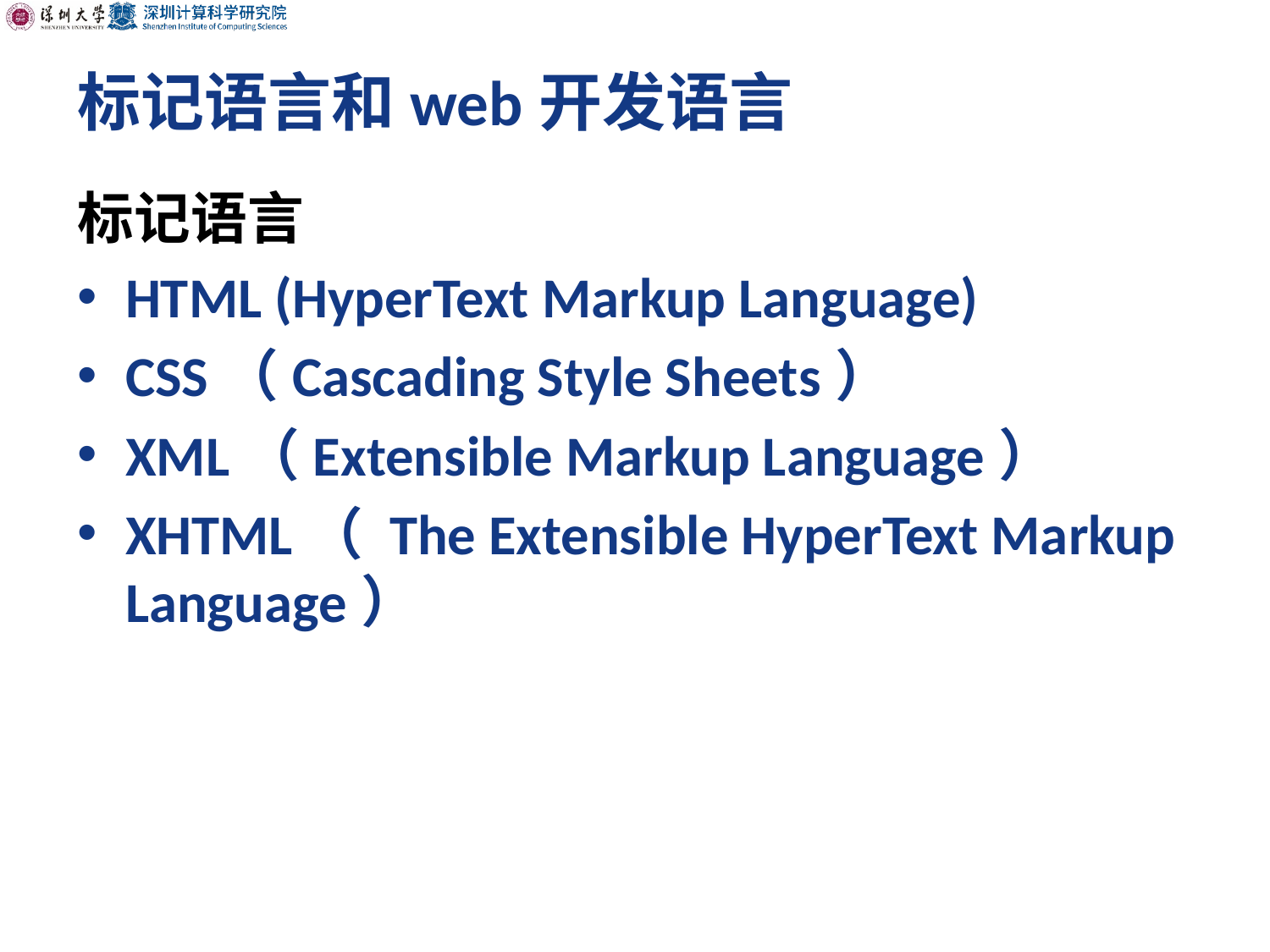

# 标记语言和web开发语言
标记语言
HTML (HyperText Markup Language)
CSS（Cascading Style Sheets）
XML（Extensible Markup Language）
XHTML（ The Extensible HyperText Markup Language）